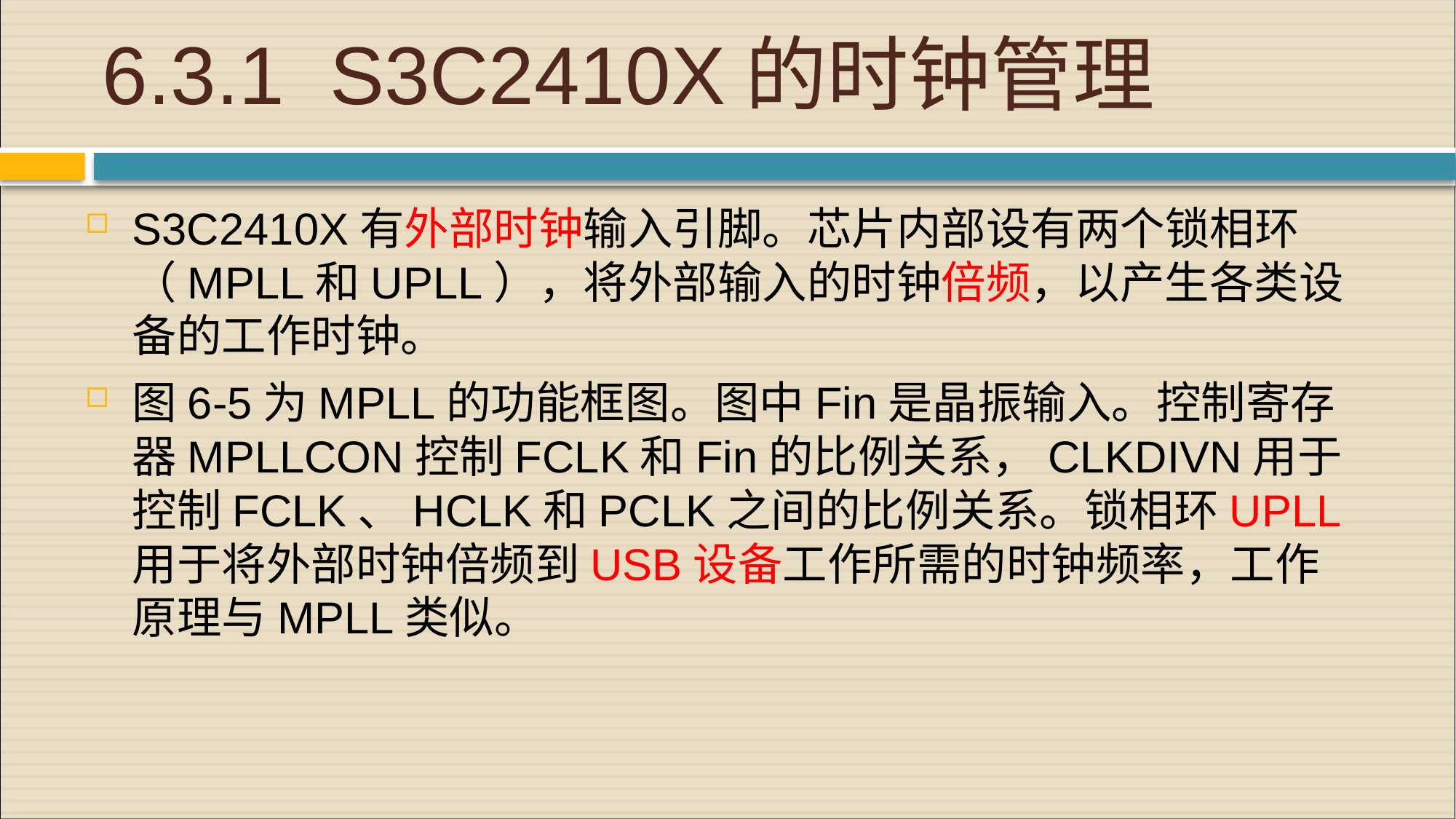

# 6.3.1  S3C2410X的时钟管理
S3C2410X有外部时钟输入引脚。芯片内部设有两个锁相环（MPLL和UPLL），将外部输入的时钟倍频，以产生各类设备的工作时钟。
图6-5为MPLL的功能框图。图中Fin是晶振输入。控制寄存器MPLLCON控制FCLK和Fin的比例关系，CLKDIVN用于控制FCLK、HCLK和PCLK之间的比例关系。锁相环UPLL用于将外部时钟倍频到USB设备工作所需的时钟频率，工作原理与MPLL类似。